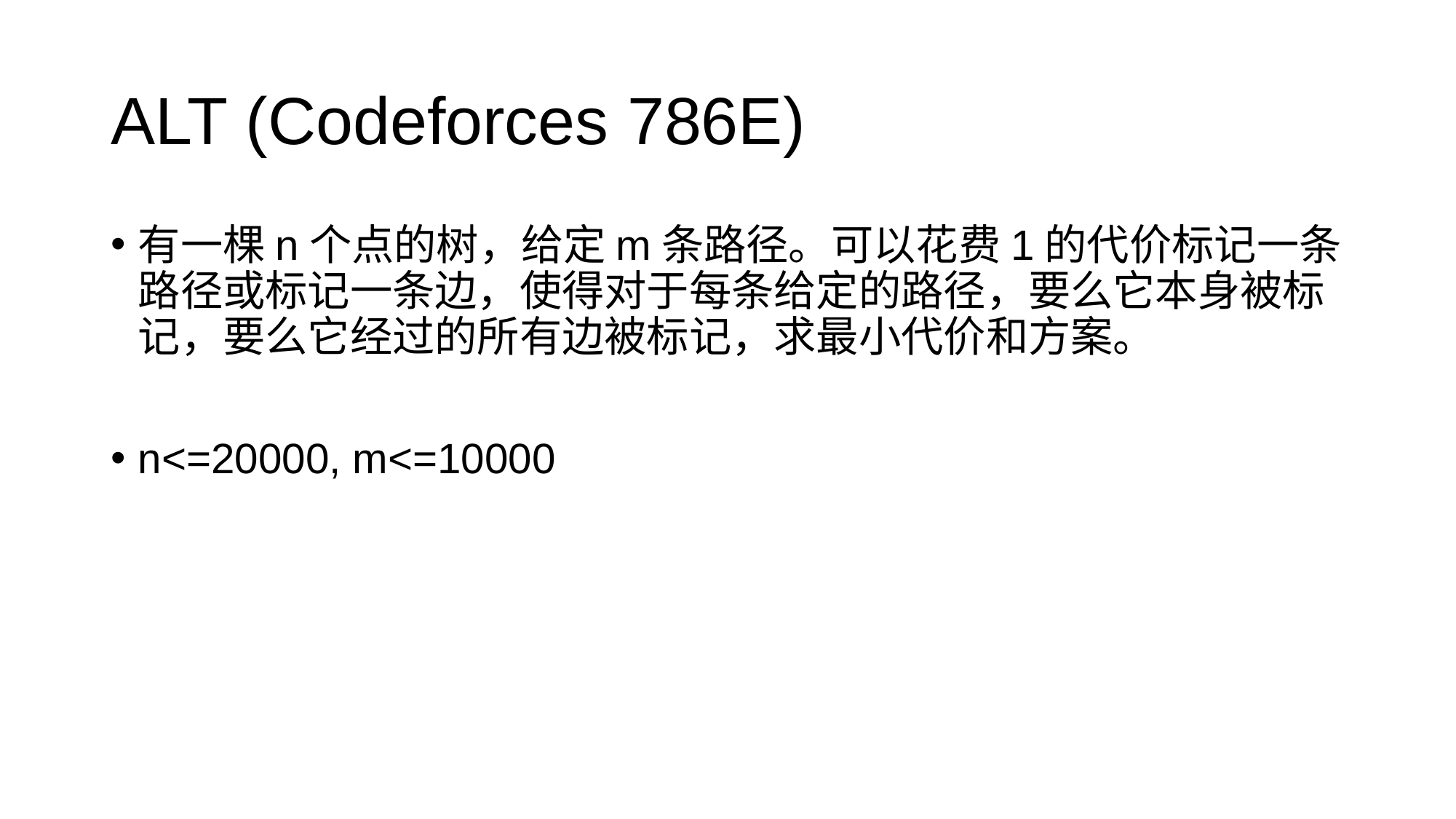

# ALT (Codeforces 786E)
有一棵n个点的树，给定m条路径。可以花费1的代价标记一条路径或标记一条边，使得对于每条给定的路径，要么它本身被标记，要么它经过的所有边被标记，求最小代价和方案。

n<=20000, m<=10000